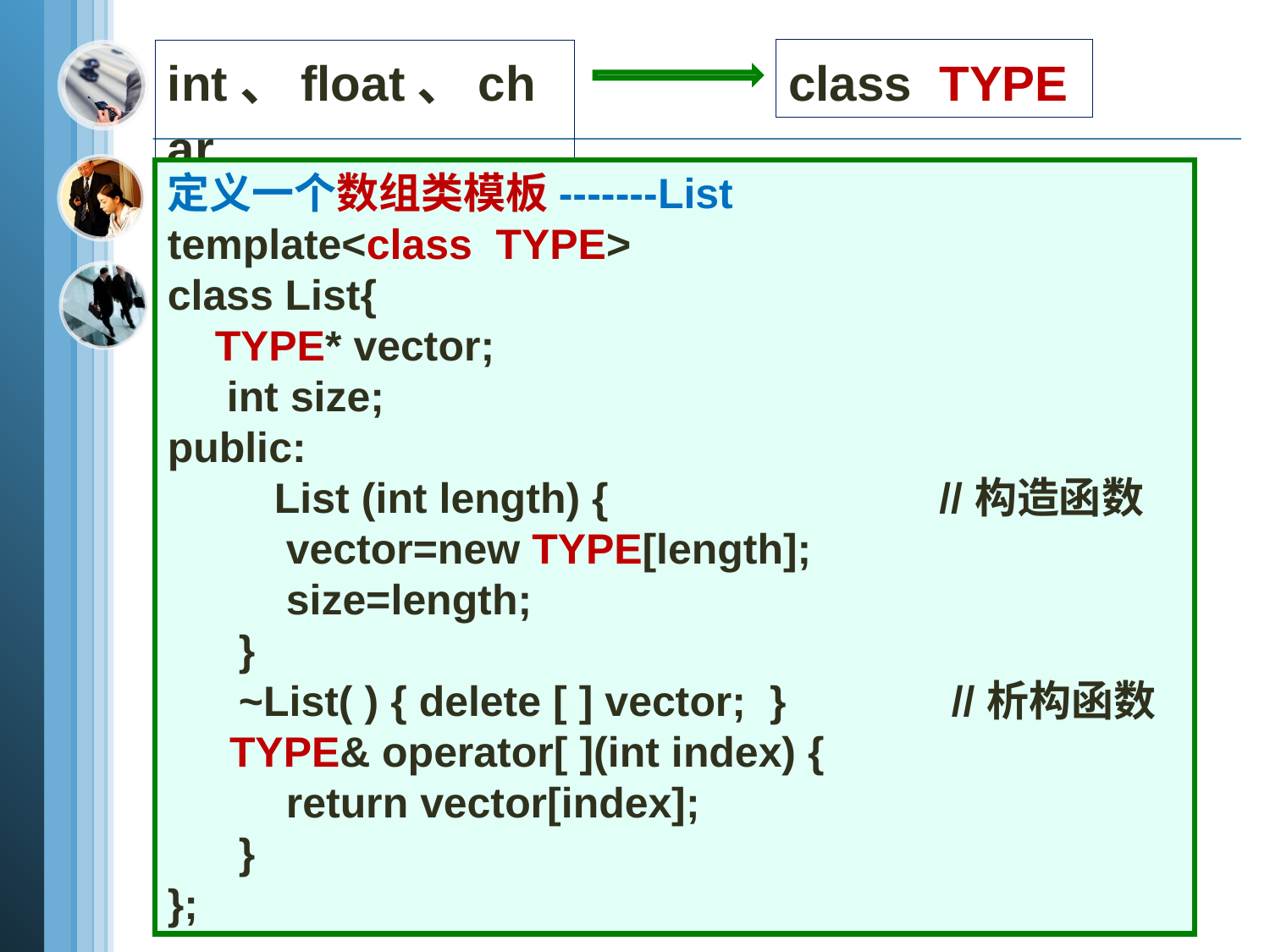

class  TYPE
int、float、char

定义一个数组类模板-------List
template<class  TYPE>
class List{
    TYPE* vector;
     int size;
public:
         List (int length) {                            //构造函数
          vector=new TYPE[length];
          size=length;
      }
      ~List( ) { delete [ ] vector;  }              //析构函数
　 TYPE& operator[ ](int index) {
          return vector[index];
      }
};